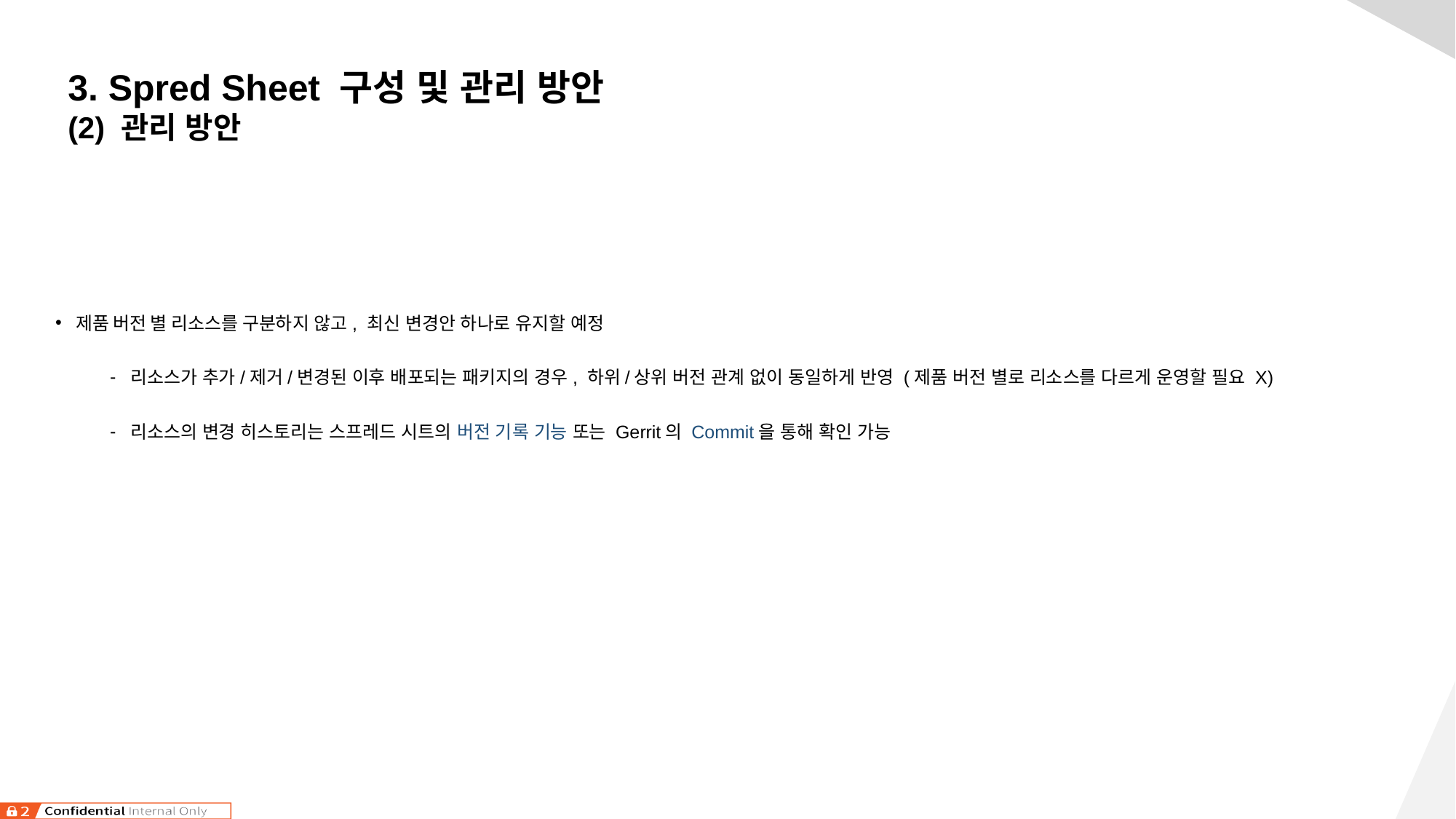

3. Spred Sheet 구성 및 관리 방안
(2) 관리 방안
제품 버전 별 리소스를 구분하지 않고, 최신 변경안 하나로 유지할 예정
리소스가 추가/제거/변경된 이후 배포되는 패키지의 경우, 하위/상위 버전 관계 없이 동일하게 반영 (제품 버전 별로 리소스를 다르게 운영할 필요 X)
리소스의 변경 히스토리는 스프레드 시트의 버전 기록 기능 또는 Gerrit의 Commit을 통해 확인 가능